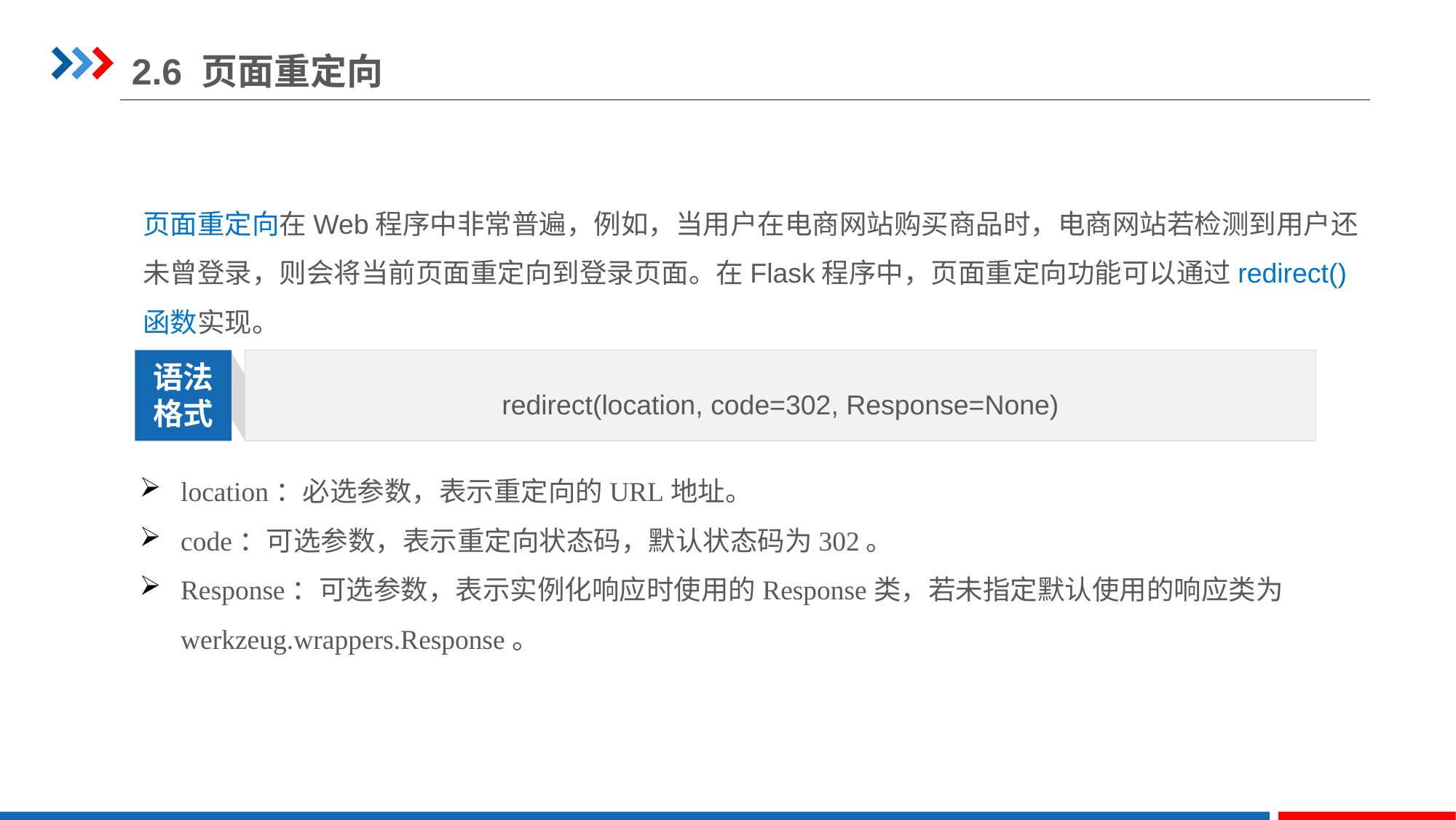

2.6 页面重定向
页面重定向在Web程序中非常普遍，例如，当用户在电商网站购买商品时，电商网站若检测到用户还未曾登录，则会将当前页面重定向到登录页面。在Flask程序中，页面重定向功能可以通过redirect()函数实现。

redirect(location, code=302, Response=None)

语法
格式
location：必选参数，表示重定向的URL地址。
code：可选参数，表示重定向状态码，默认状态码为302。
Response：可选参数，表示实例化响应时使用的Response类，若未指定默认使用的响应类为werkzeug.wrappers.Response。